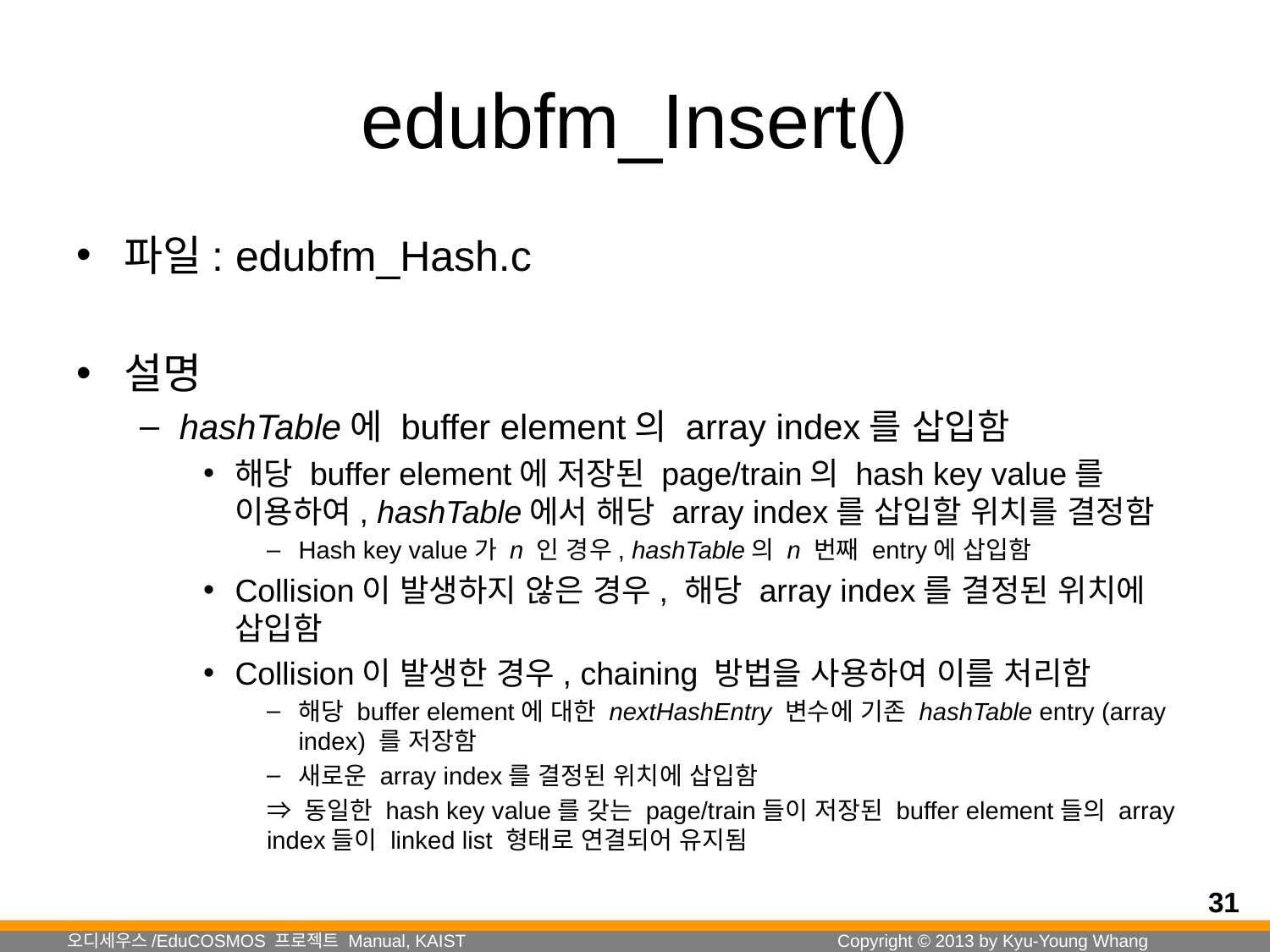

# edubfm_Insert()
파일: edubfm_Hash.c

설명
hashTable에 buffer element의 array index를 삽입함
해당 buffer element에 저장된 page/train의 hash key value를 이용하여, hashTable에서 해당 array index를 삽입할 위치를 결정함
Hash key value가 n 인 경우, hashTable의 n 번째 entry에 삽입함
Collision이 발생하지 않은 경우, 해당 array index를 결정된 위치에 삽입함
Collision이 발생한 경우, chaining 방법을 사용하여 이를 처리함
해당 buffer element에 대한 nextHashEntry 변수에 기존 hashTable entry (array index) 를 저장함
새로운 array index를 결정된 위치에 삽입함
⇒ 동일한 hash key value를 갖는 page/train들이 저장된 buffer element들의 array index들이 linked list 형태로 연결되어 유지됨